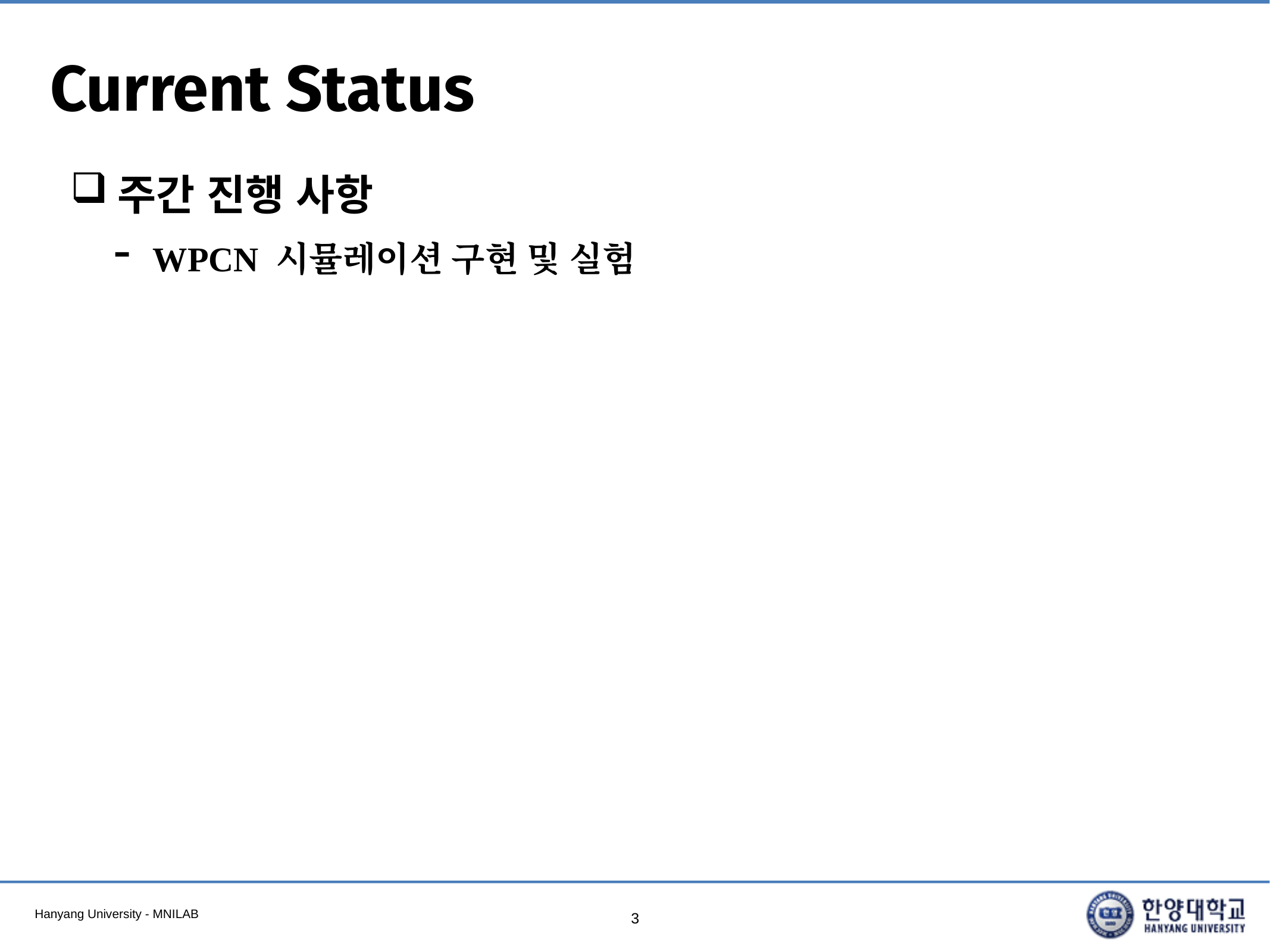

# Current Status
주간 진행 사항
WPCN 시뮬레이션 구현 및 실험
3